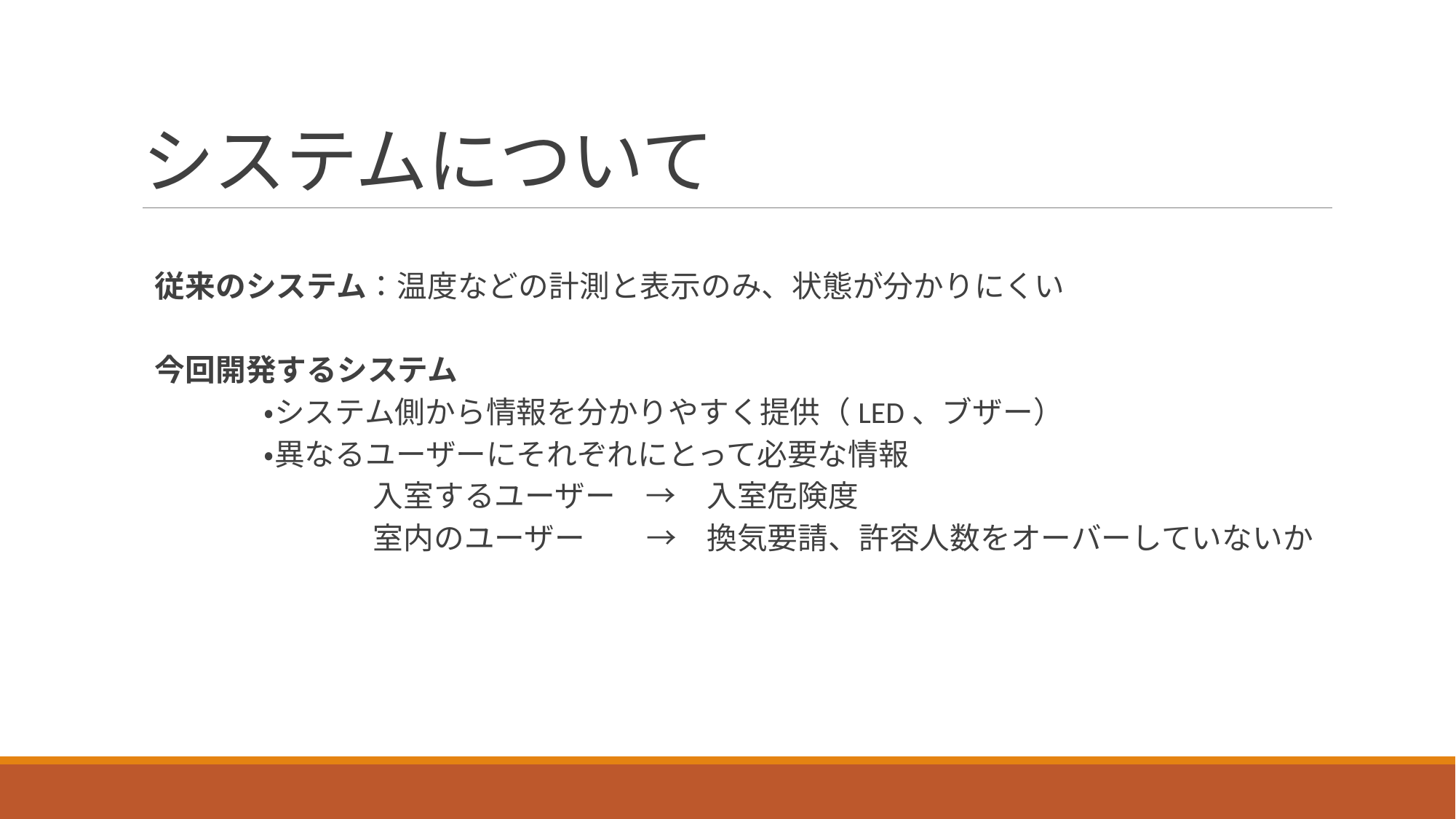

# システムについて

従来のシステム：温度などの計測と表示のみ、状態が分かりにくい

今回開発するシステム
	・システム側から情報を分かりやすく提供（LED、ブザー）
	・異なるユーザーにそれぞれにとって必要な情報
		入室するユーザー　→　入室危険度
		室内のユーザー　　→　換気要請、許容人数をオーバーしていないか